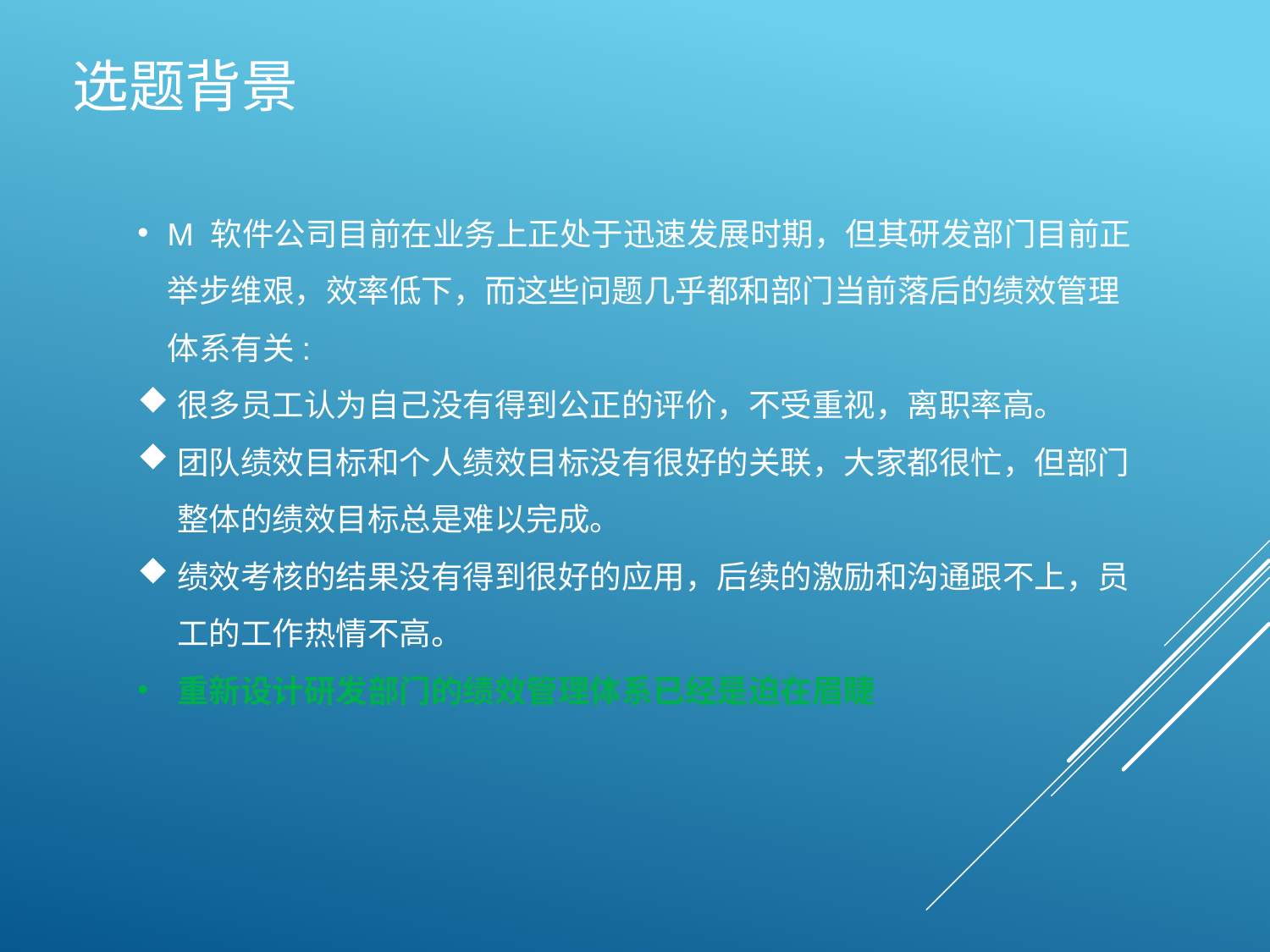

# 选题背景
M 软件公司目前在业务上正处于迅速发展时期，但其研发部门目前正举步维艰，效率低下，而这些问题几乎都和部门当前落后的绩效管理体系有关:
很多员工认为自己没有得到公正的评价，不受重视，离职率高。
团队绩效目标和个人绩效目标没有很好的关联，大家都很忙，但部门整体的绩效目标总是难以完成。
绩效考核的结果没有得到很好的应用，后续的激励和沟通跟不上，员工的工作热情不高。
重新设计研发部门的绩效管理体系已经是迫在眉睫